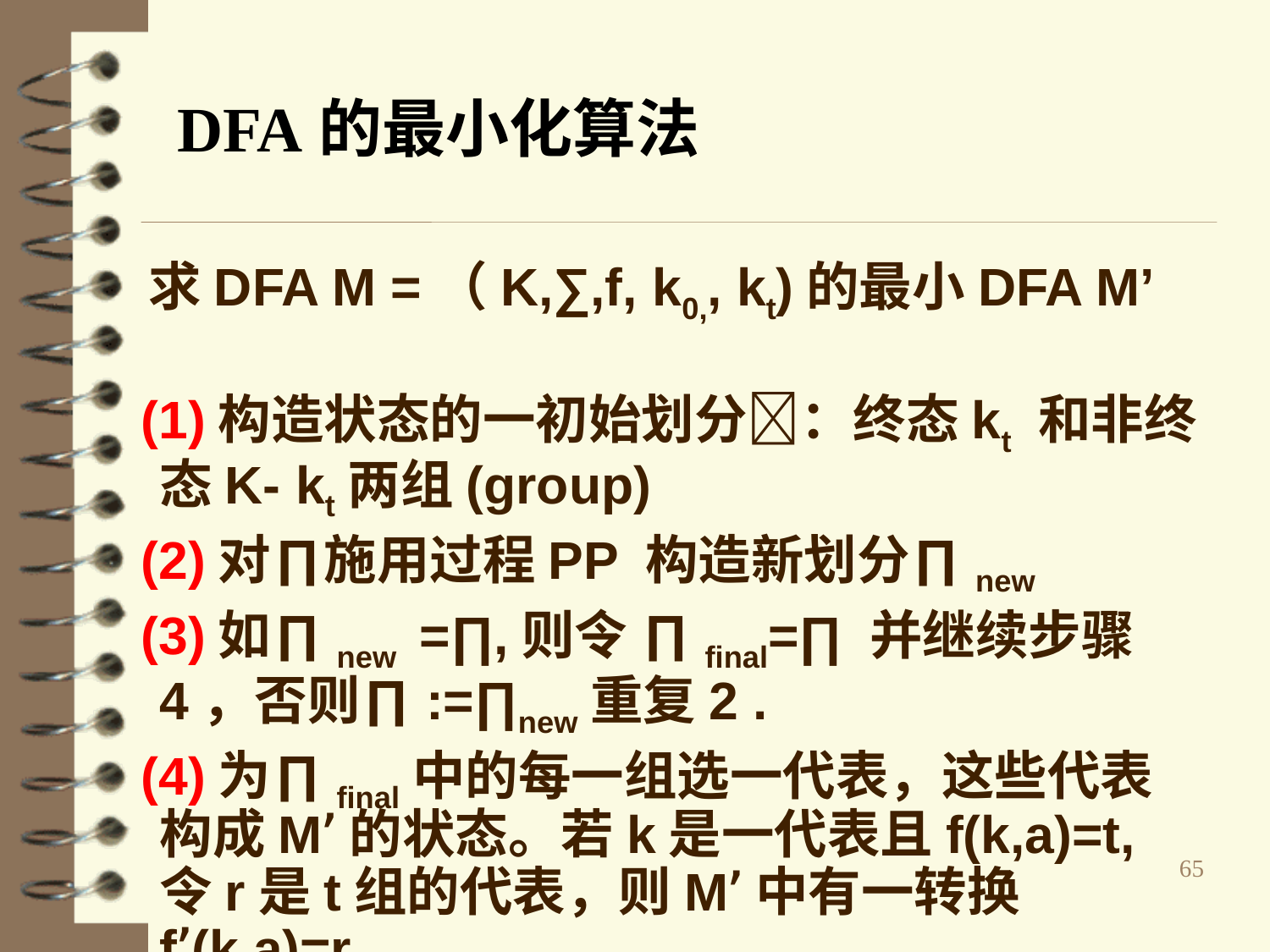

# DFA的最小化算法
  求DFA M =（K,∑,f, k0,, kt)的最小DFA M’
  (1)构造状态的一初始划分∏：终态kt 和非终态K- kt两组(group)
  (2)对∏施用过程PP 构造新划分∏new
  (3)如∏new  =∏,则令 ∏final=∏ 并继续步骤  4，否则∏:=∏new重复2 .
  (4)为∏final中的每一组选一代表，这些代表构成M’的状态。若k是一代表且f(k,a)=t,令r是t组的代表，则M’中有一转换f’(k,a)=r

65